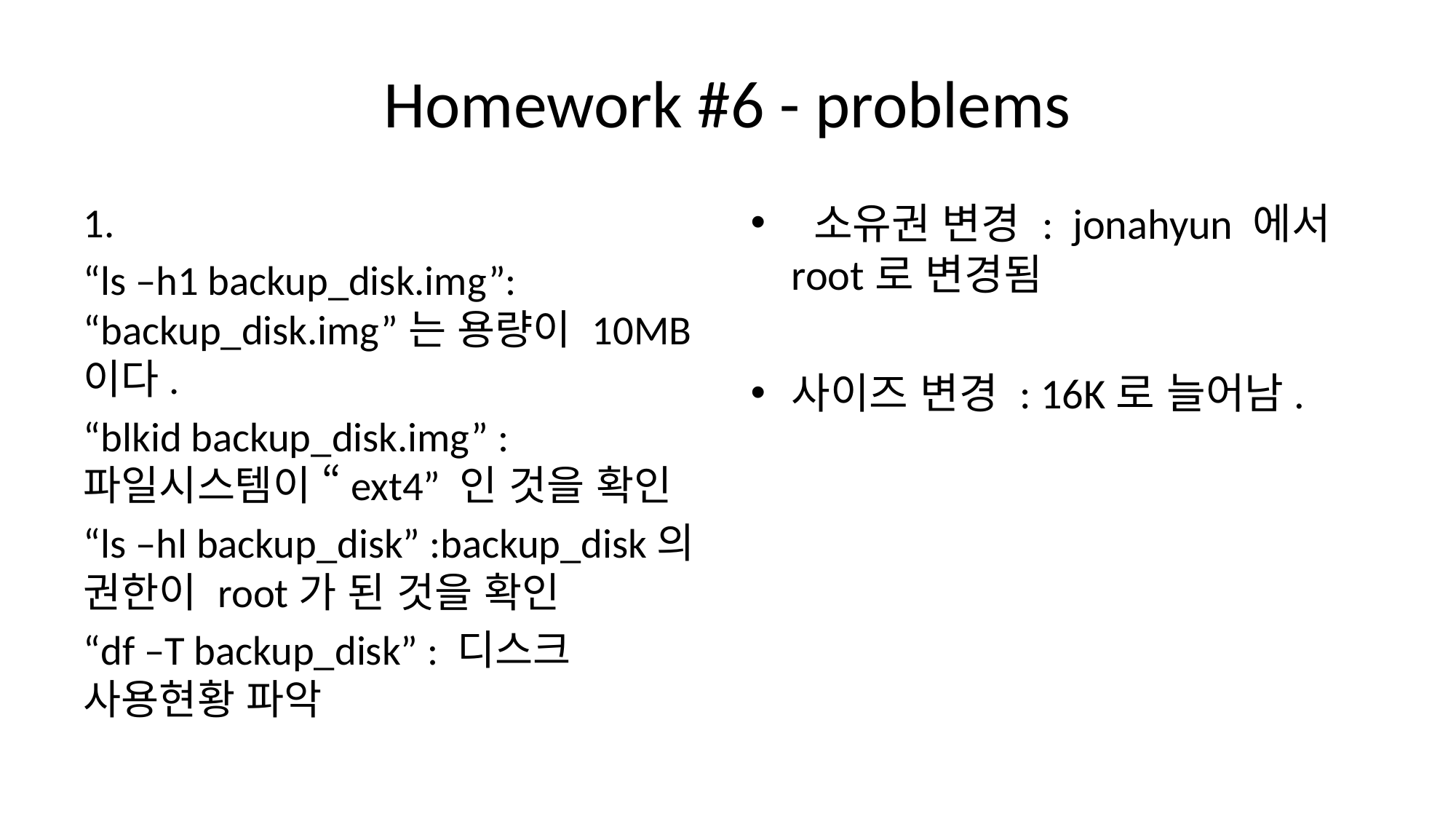

# Homework #6 - problems
1.
“ls –h1 backup_disk.img”: “backup_disk.img”는 용량이 10MB이다.
“blkid backup_disk.img” :파일시스템이 “ext4” 인 것을 확인
“ls –hl backup_disk” :backup_disk의 권한이 root가 된 것을 확인
“df –T backup_disk” : 디스크 사용현황 파악
 소유권 변경 :  jonahyun 에서 root로 변경됨

사이즈 변경 : 16K로 늘어남.